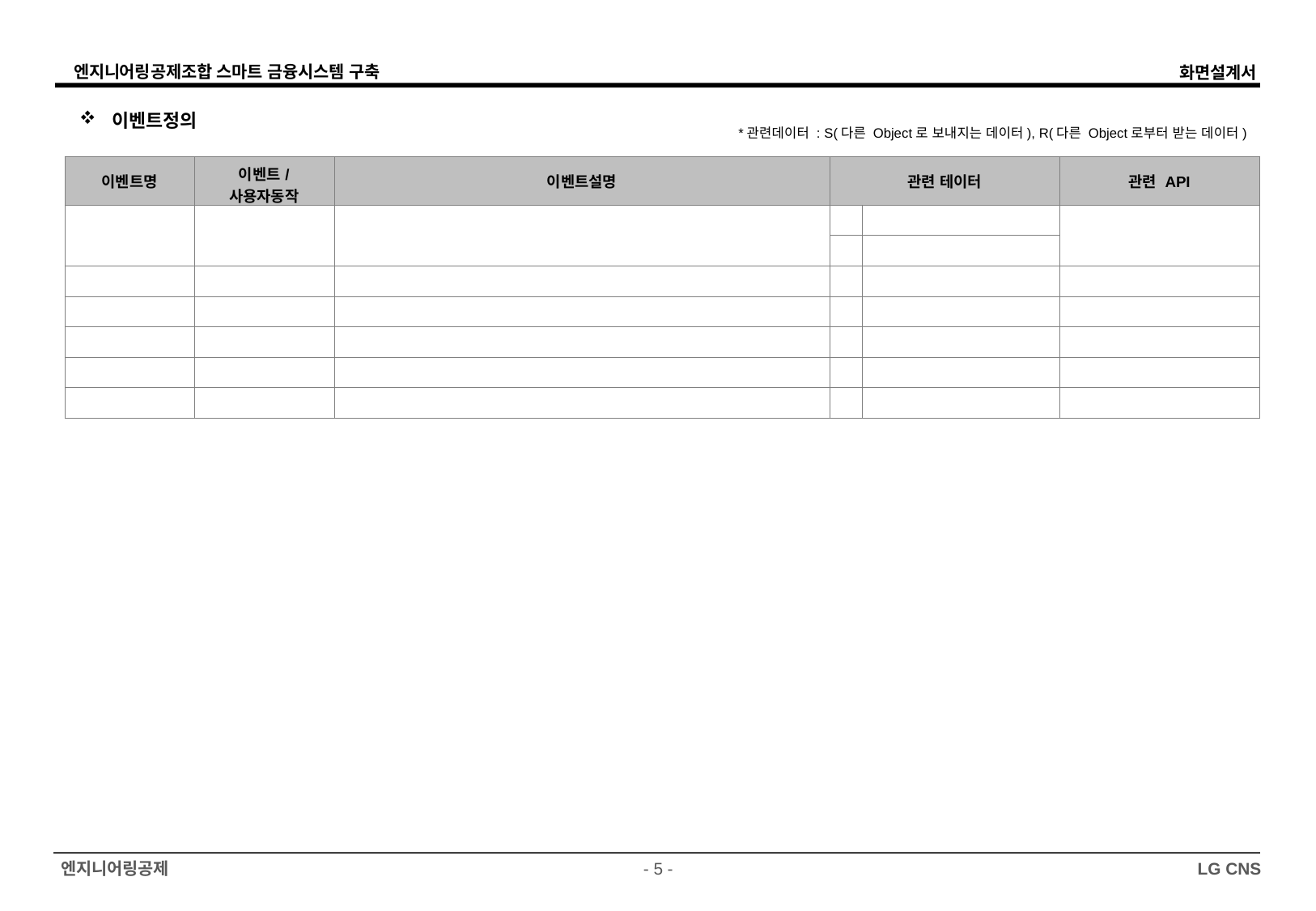

이벤트정의
*관련데이터 : S(다른 Object로 보내지는 데이터), R(다른 Object로부터 받는 데이터)
| 이벤트명 | 이벤트/ 사용자동작 | 이벤트설명 | 관련 테이터 |  | 관련 API |
| --- | --- | --- | --- | --- | --- |
|  |  |  |  |  |  |
|  |  |  |  |  |  |
|  |  |  |  |  |  |
|  |  |  |  |  |  |
|  |  |  |  |  |  |
|  |  |  |  |  |  |
|  |  |  |  |  |  |